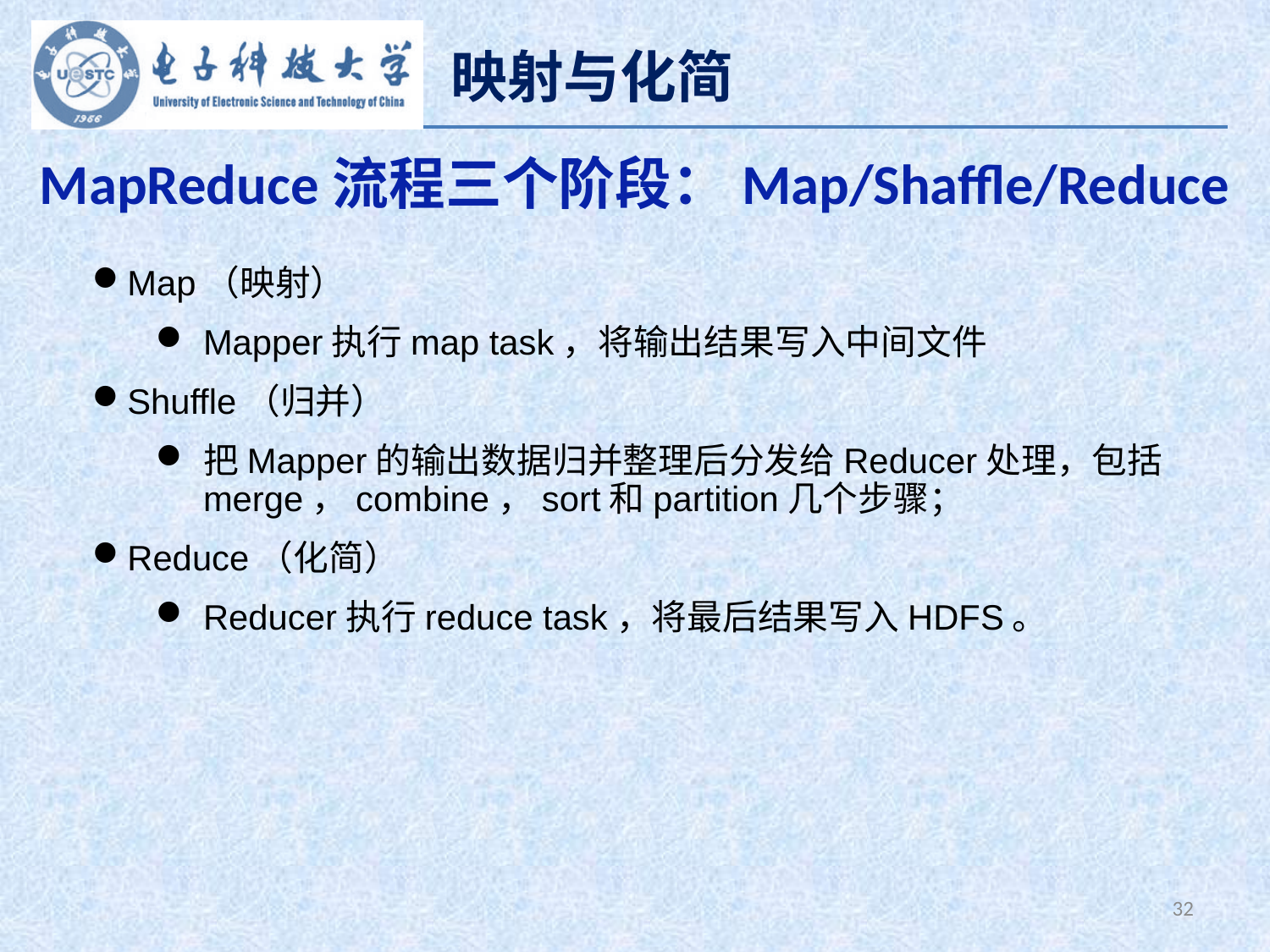

映射与化简
 MapReduce流程三个阶段：Map/Shaffle/Reduce
Map（映射）
Mapper执行map task，将输出结果写入中间文件
Shuffle（归并）
把Mapper的输出数据归并整理后分发给Reducer处理，包括merge，combine，sort和partition几个步骤；
Reduce（化简）
Reducer执行reduce task，将最后结果写入HDFS。

32